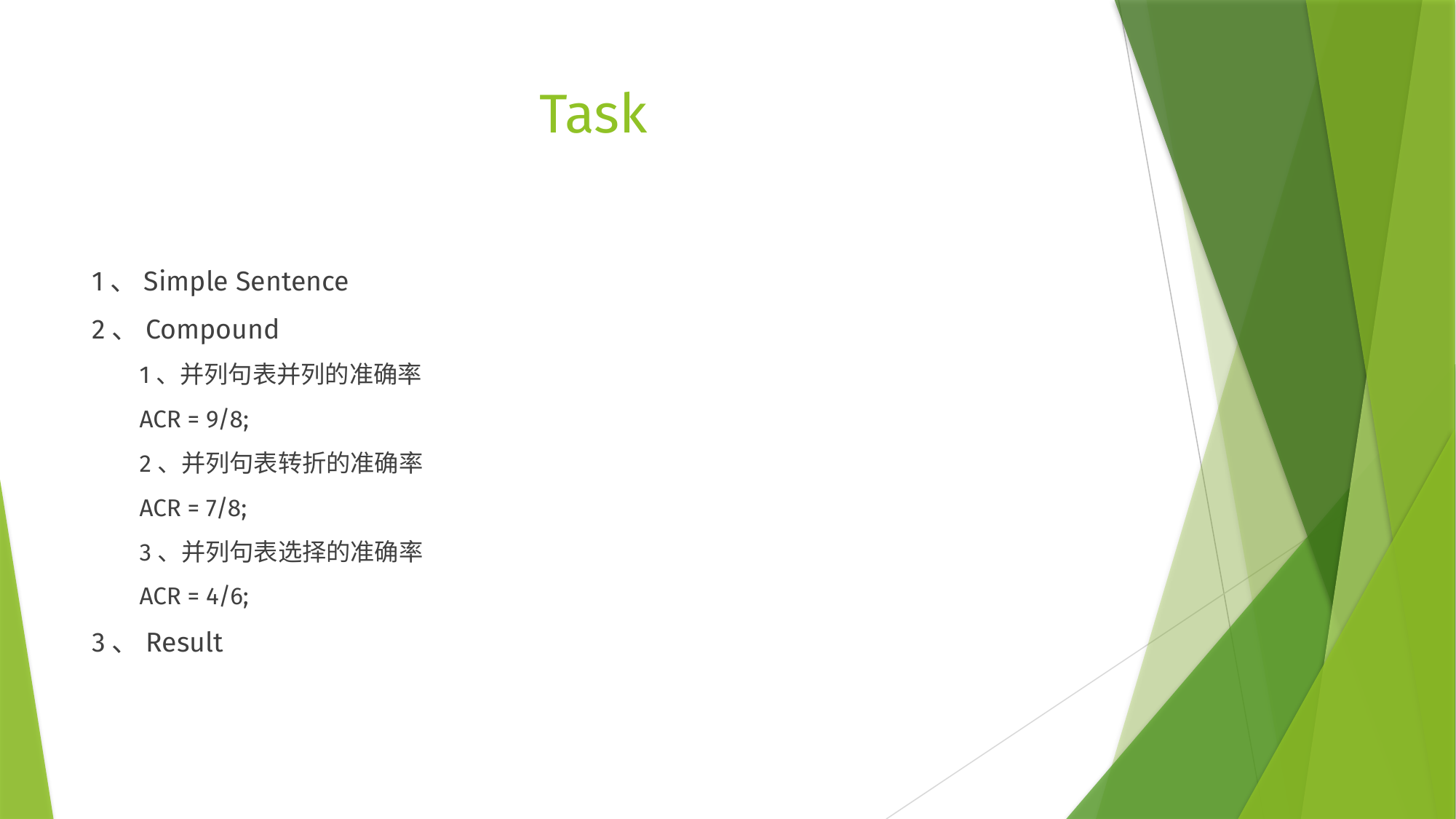

# Task
1、Simple Sentence
2、Compound
1、并列句表并列的准确率
ACR = 9/8;
2、并列句表转折的准确率
ACR = 7/8;
3、并列句表选择的准确率
ACR = 4/6;
3、Result